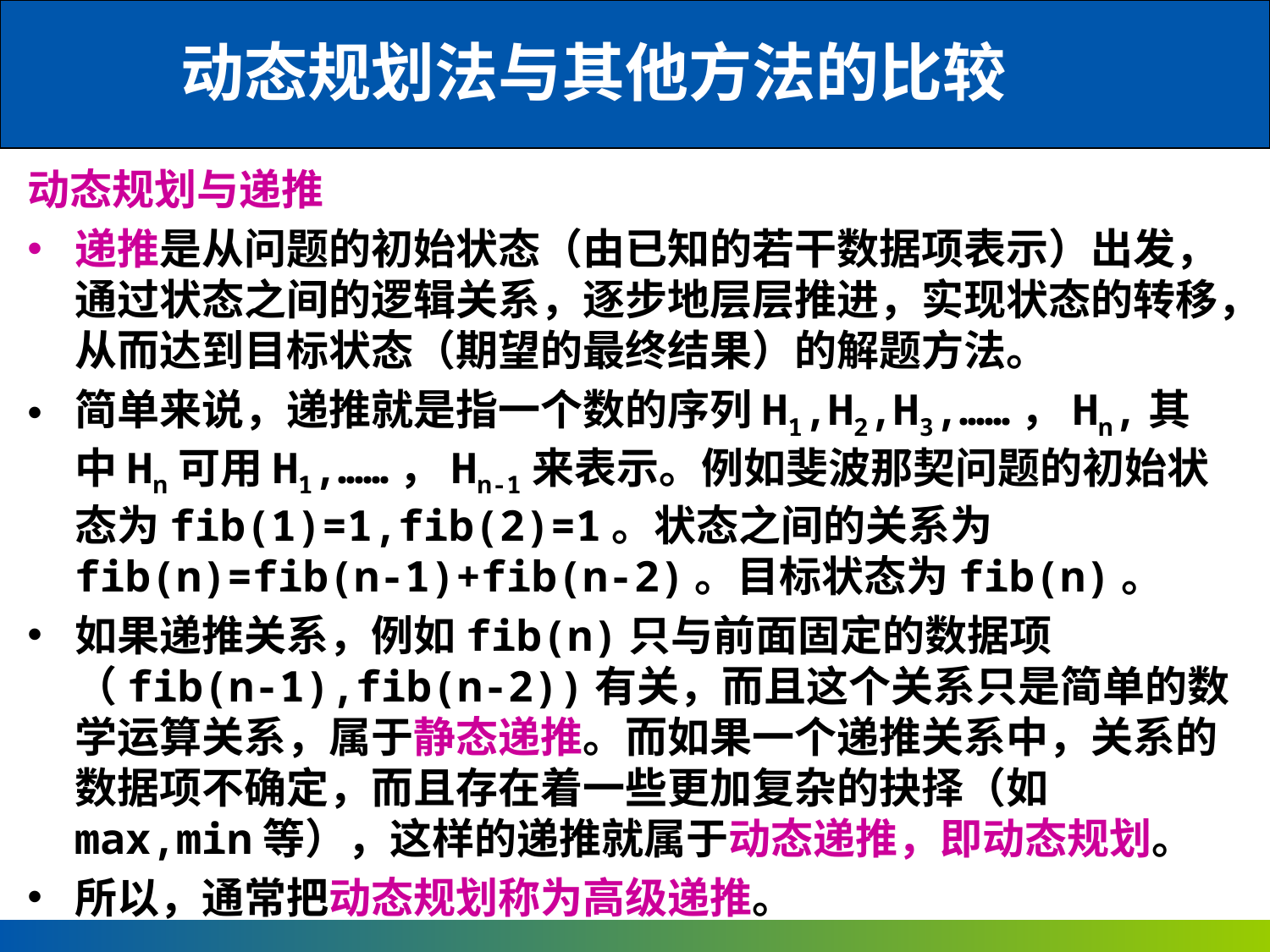

动态规划法与其他方法的比较
动态规划与递推
递推是从问题的初始状态（由已知的若干数据项表示）出发，通过状态之间的逻辑关系，逐步地层层推进，实现状态的转移，从而达到目标状态（期望的最终结果）的解题方法。
简单来说，递推就是指一个数的序列H1,H2,H3,……，Hn,其中Hn可用H1,……，Hn-1来表示。例如斐波那契问题的初始状态为fib(1)=1,fib(2)=1。状态之间的关系为fib(n)=fib(n-1)+fib(n-2)。目标状态为fib(n)。
如果递推关系，例如fib(n)只与前面固定的数据项（fib(n-1),fib(n-2))有关，而且这个关系只是简单的数学运算关系，属于静态递推。而如果一个递推关系中，关系的数据项不确定，而且存在着一些更加复杂的抉择（如max,min等），这样的递推就属于动态递推，即动态规划。
所以，通常把动态规划称为高级递推。